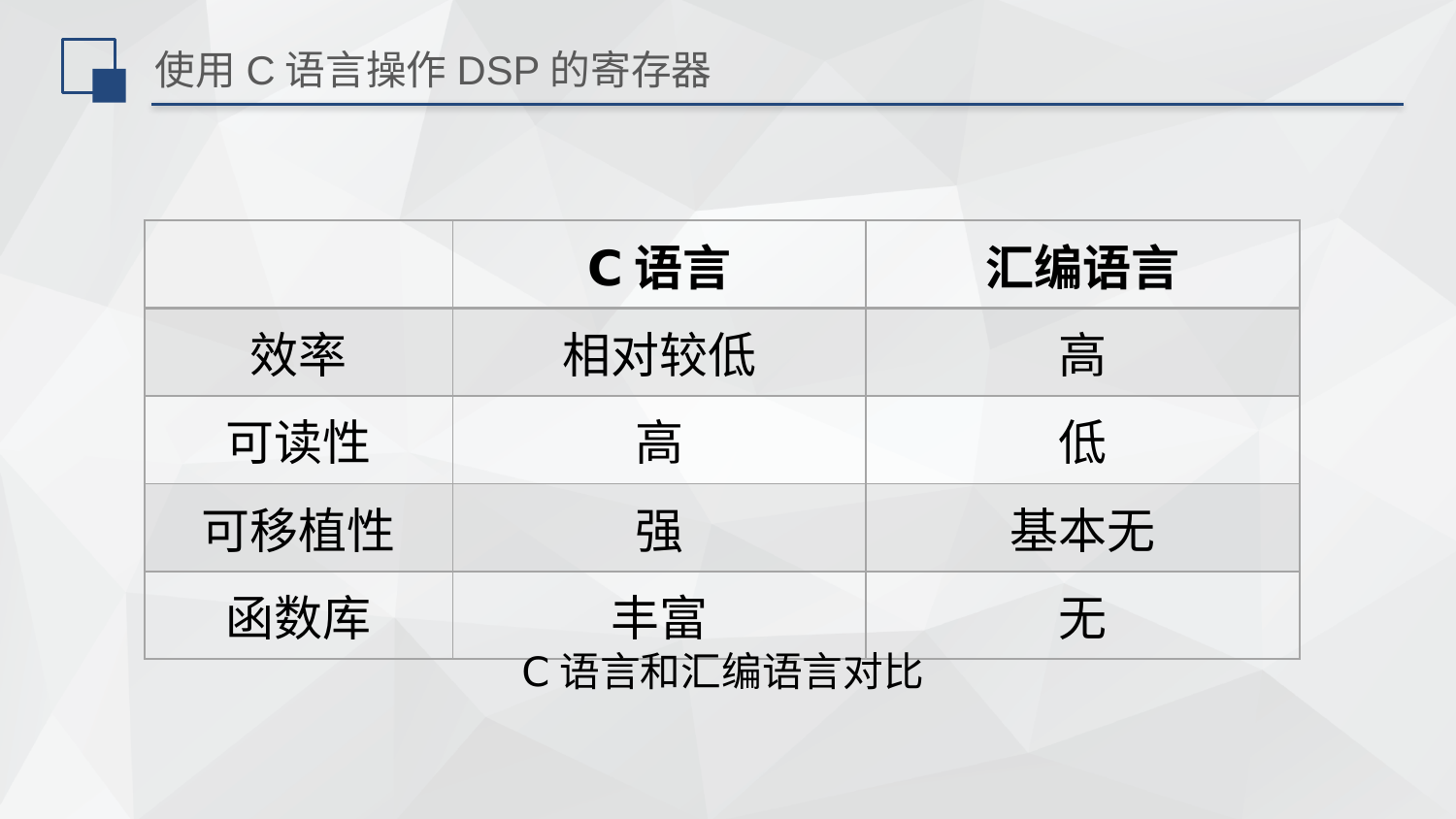

# 使用C语言操作DSP的寄存器
|  | C语言 | 汇编语言 |
| --- | --- | --- |
| 效率 | 相对较低 | 高 |
| 可读性 | 高 | 低 |
| 可移植性 | 强 | 基本无 |
| 函数库 | 丰富 | 无 |
C语言和汇编语言对比